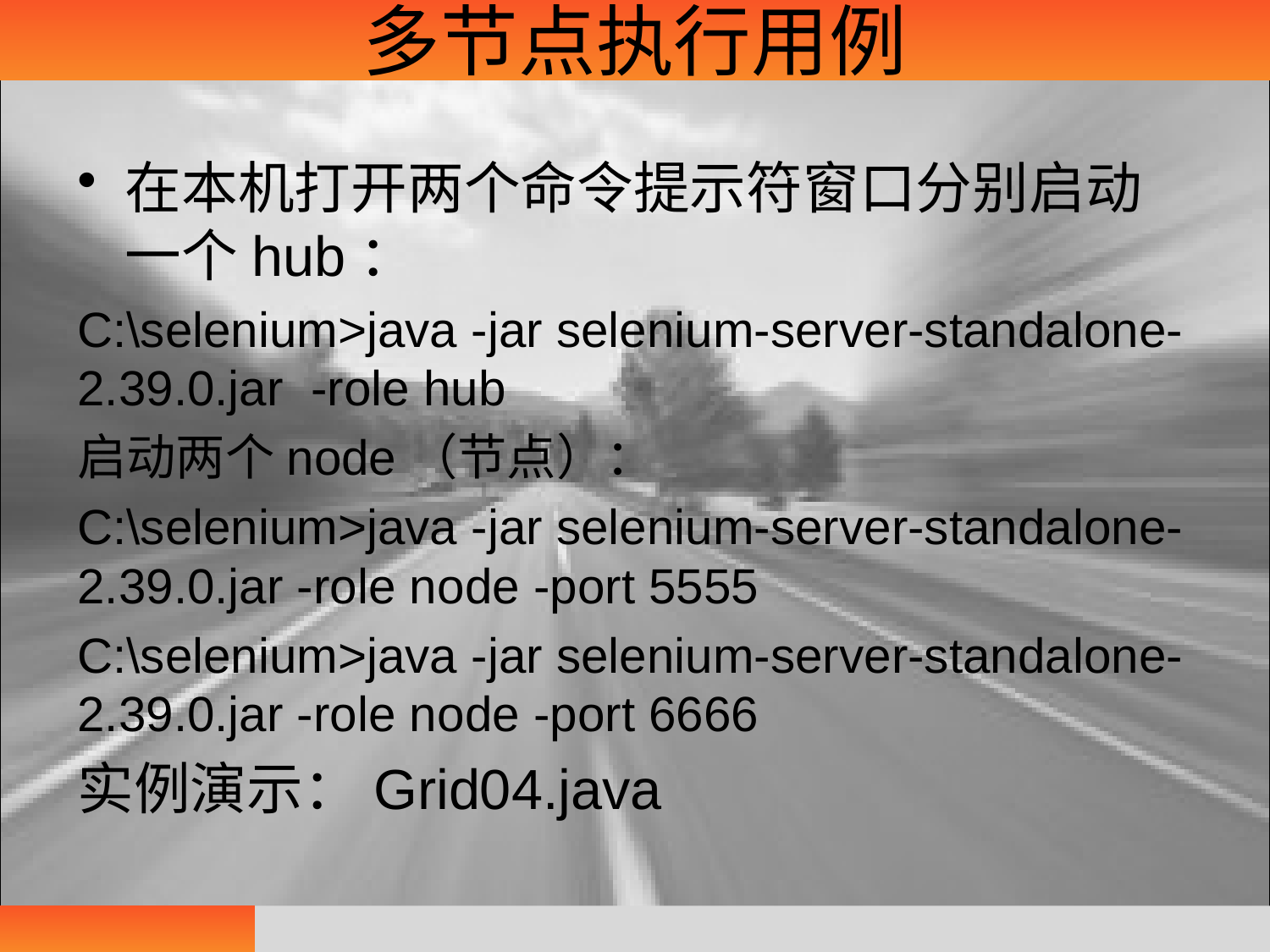

# 多节点执行用例
在本机打开两个命令提示符窗口分别启动一个hub：
C:\selenium>java -jar selenium-server-standalone-2.39.0.jar  -role hub
启动两个node（节点）：
C:\selenium>java -jar selenium-server-standalone-2.39.0.jar -role node -port 5555
C:\selenium>java -jar selenium-server-standalone-2.39.0.jar -role node -port 6666
实例演示：Grid04.java